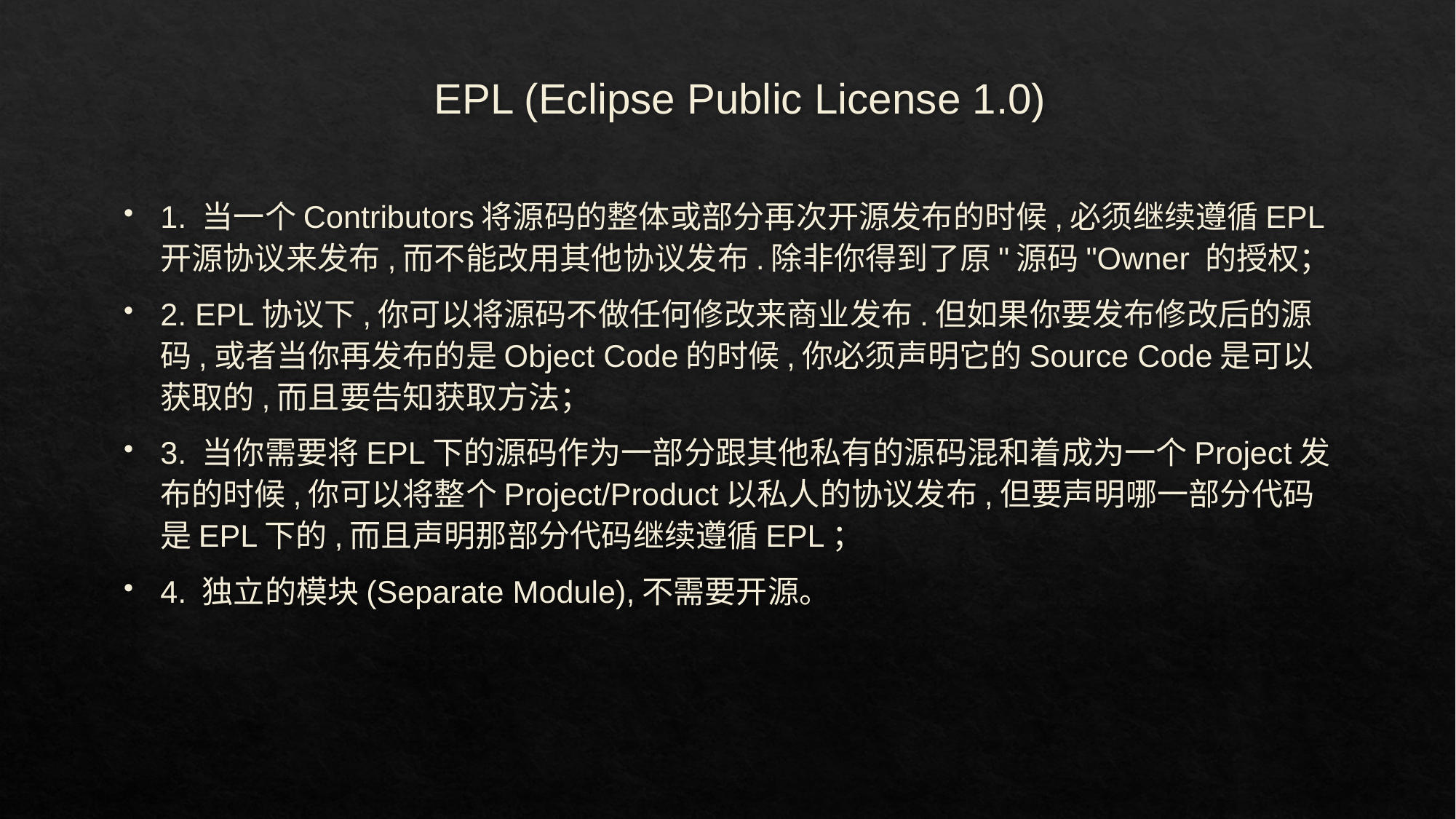

# EPL (Eclipse Public License 1.0)
1. 当一个Contributors将源码的整体或部分再次开源发布的时候,必须继续遵循EPL开源协议来发布,而不能改用其他协议发布.除非你得到了原"源码"Owner 的授权；
2. EPL协议下,你可以将源码不做任何修改来商业发布.但如果你要发布修改后的源码,或者当你再发布的是Object Code的时候,你必须声明它的Source Code是可以获取的,而且要告知获取方法；
3. 当你需要将EPL下的源码作为一部分跟其他私有的源码混和着成为一个Project发布的时候,你可以将整个Project/Product以私人的协议发布,但要声明哪一部分代码是EPL下的,而且声明那部分代码继续遵循EPL；
4. 独立的模块(Separate Module),不需要开源。